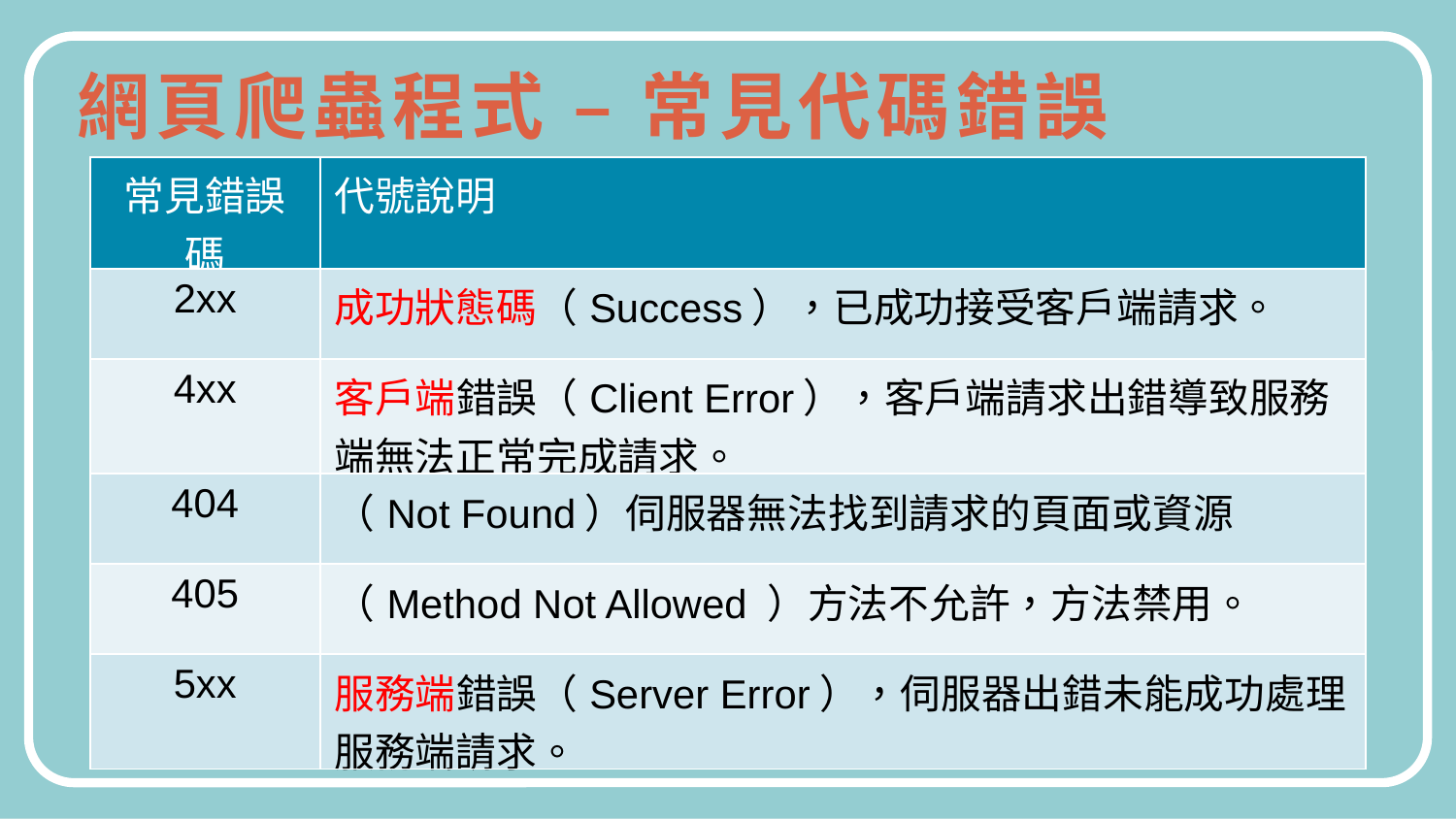

網頁爬蟲程式 – 常見代碼錯誤
| 常見錯誤碼 | 代號說明 |
| --- | --- |
| 2xx | 成功狀態碼（Success），已成功接受客戶端請求。 |
| 4xx | 客戶端錯誤（Client Error），客戶端請求出錯導致服務端無法正常完成請求。 |
| 404 | （Not Found）伺服器無法找到請求的頁面或資源 |
| 405 | （Method Not Allowed ）方法不允許，方法禁用。 |
| 5xx | 服務端錯誤（Server Error），伺服器出錯未能成功處理服務端請求。 |